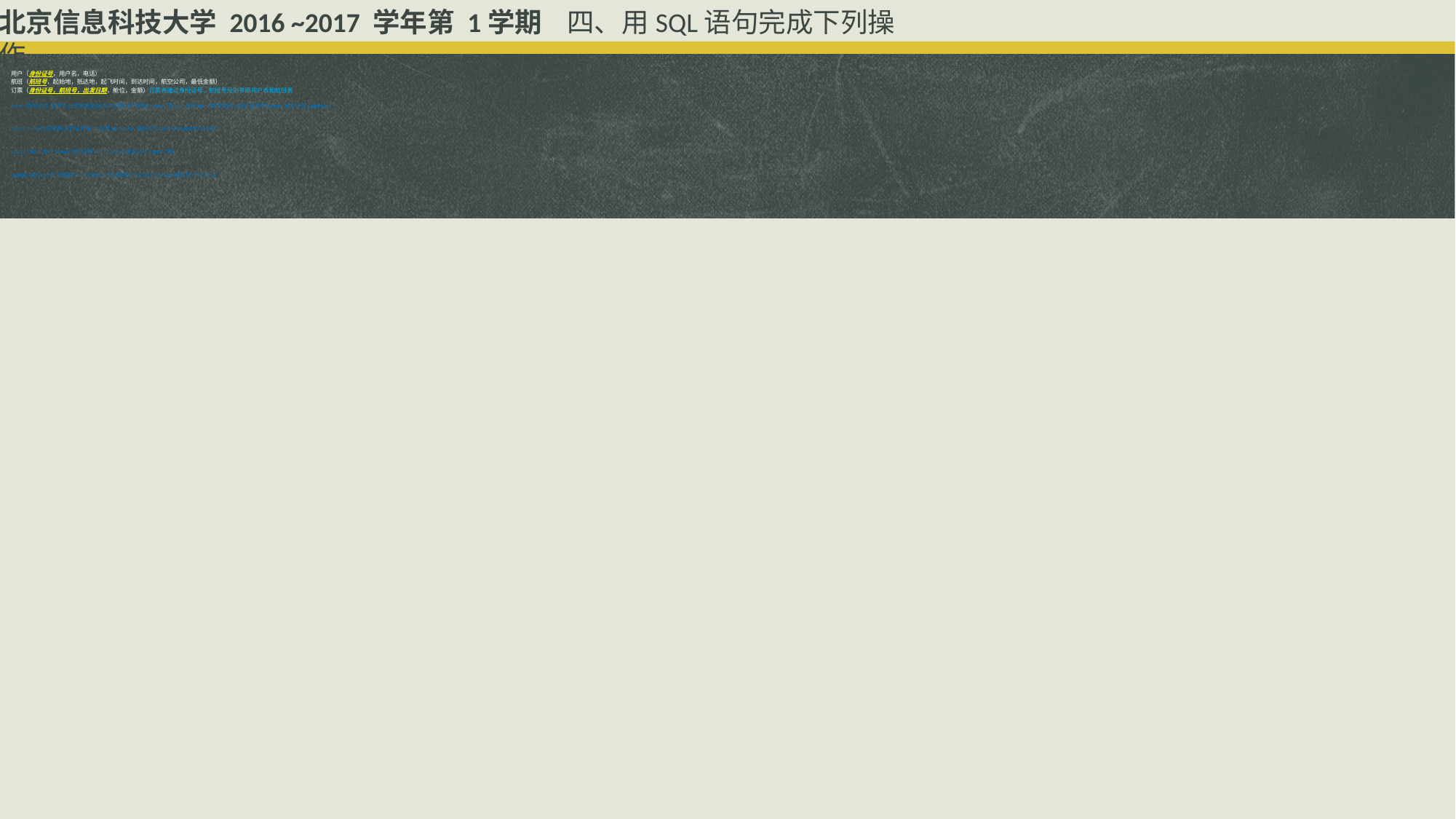

北京信息科技大学 2016 ~2017 学年第 1学期    四、用SQL语句完成下列操作
用户（身份证号，用户名，电话）
航班（航班号，起始地，抵达地，起飞时间，到达时间，航空公司，最低金额）
订票（身份证号，航班号，出发日期，舱位，金额）订票表通过身份证号、航班号分别参照用户表和航班表
1.查询还没有出行（出发日期大于当前系统日期）的订票信息，要求列出身份证号，航班号，出发日期，起始地，抵达地和起飞时间。
select 身份证号,航班号,出发日期,起始地,抵达地,起飞时间 from 订票 join 航班 on 订票.航班号=航班.航班号 where 出发日期<getdate()

2.查询订票累计总金额超过10000的乘客的身份证号和总金额。
select count(*)总金额,身份证号 from 订票 group by  身份证号 having count(*)>10000

3.查询在2015年里没有订过票的用户信息。
select * from 用户 where 身份证号 not in(select 身份证号 from 订票)

4.将航班号为“SC7455”的起飞时间改为“9:00:00”，到达时间改为“11:30:00”。
update 航班 set 起飞时间=“9:00:00”and 到达时间=“11:30:00”where 航班号=“SC7455”